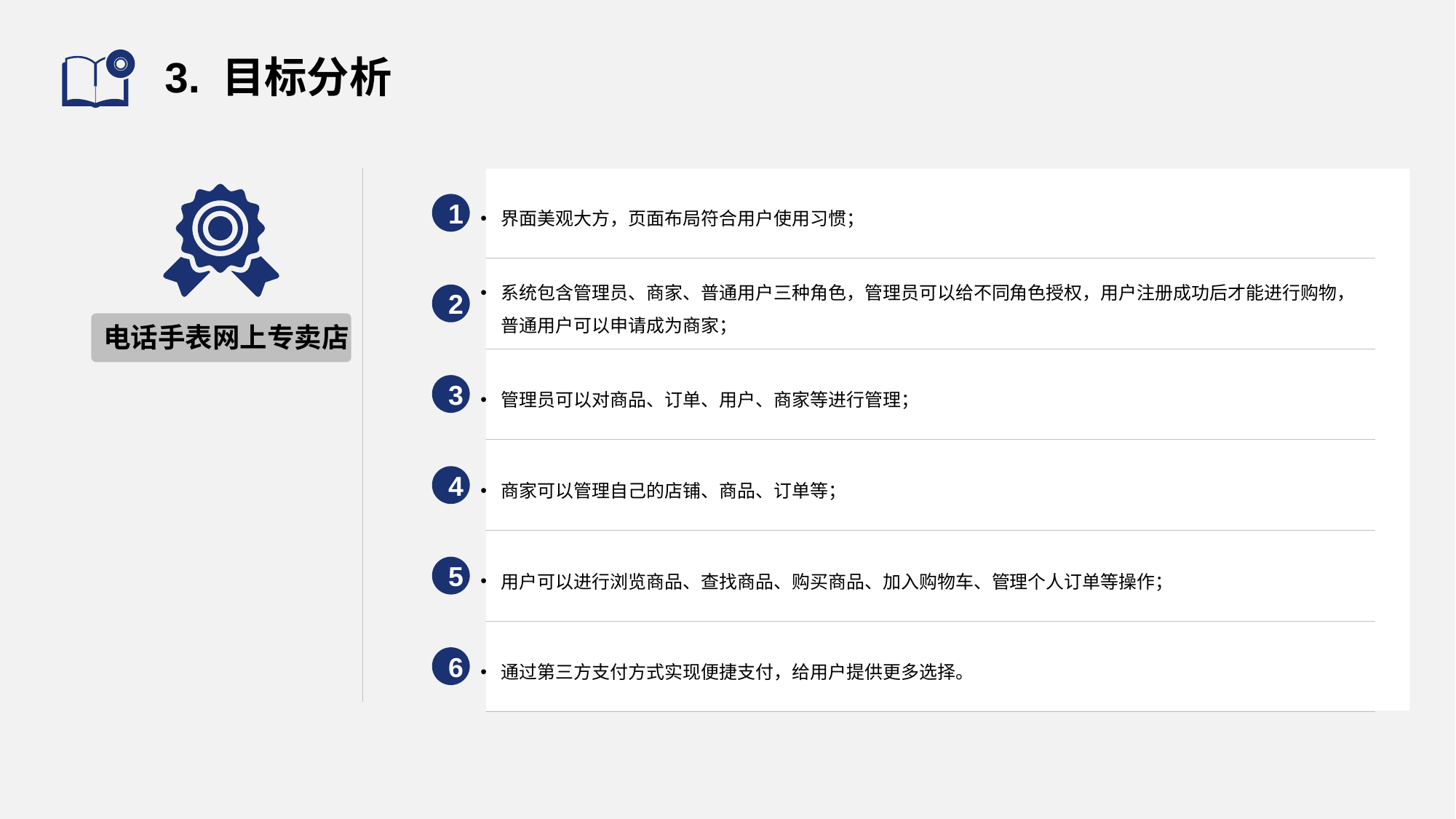

# 3. 目标分析
界面美观大方，页面布局符合用户使用习惯；

1
系统包含管理员、商家、普通用户三种角色，管理员可以给不同角色授权，用户注册成功后才能进行购物，普通用户可以申请成为商家；
2
电话手表网上专卖店
管理员可以对商品、订单、用户、商家等进行管理；
3
商家可以管理自己的店铺、商品、订单等；
4
用户可以进行浏览商品、查找商品、购买商品、加入购物车、管理个人订单等操作；
5
通过第三方支付方式实现便捷支付，给用户提供更多选择。
6